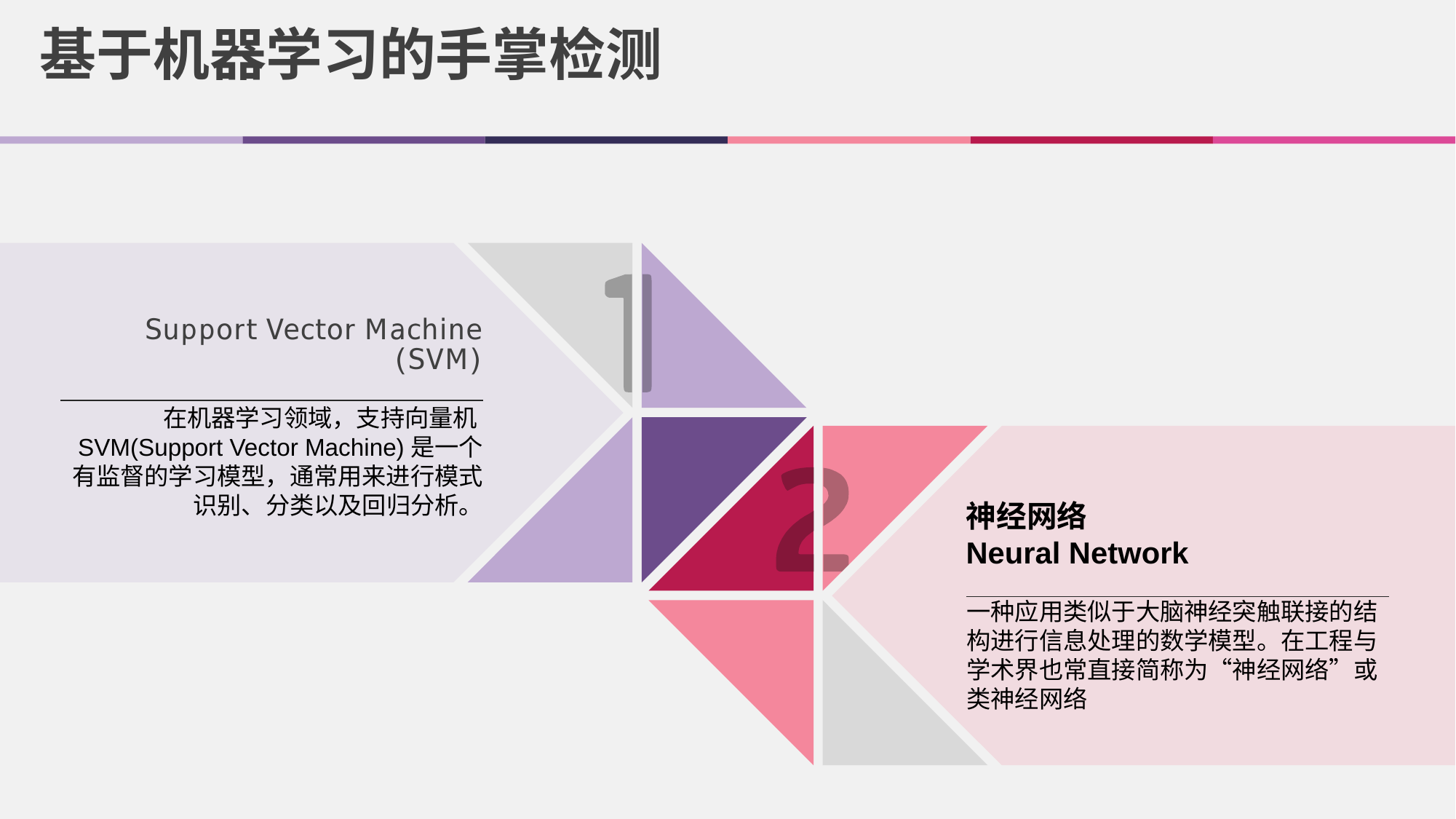

基于机器学习的手掌检测

Support Vector Machine
(SVM)
在机器学习领域，支持向量机SVM(Support Vector Machine)是一个有监督的学习模型，通常用来进行模式识别、分类以及回归分析。

神经网络
Neural Network
一种应用类似于大脑神经突触联接的结构进行信息处理的数学模型。在工程与学术界也常直接简称为“神经网络”或类神经网络